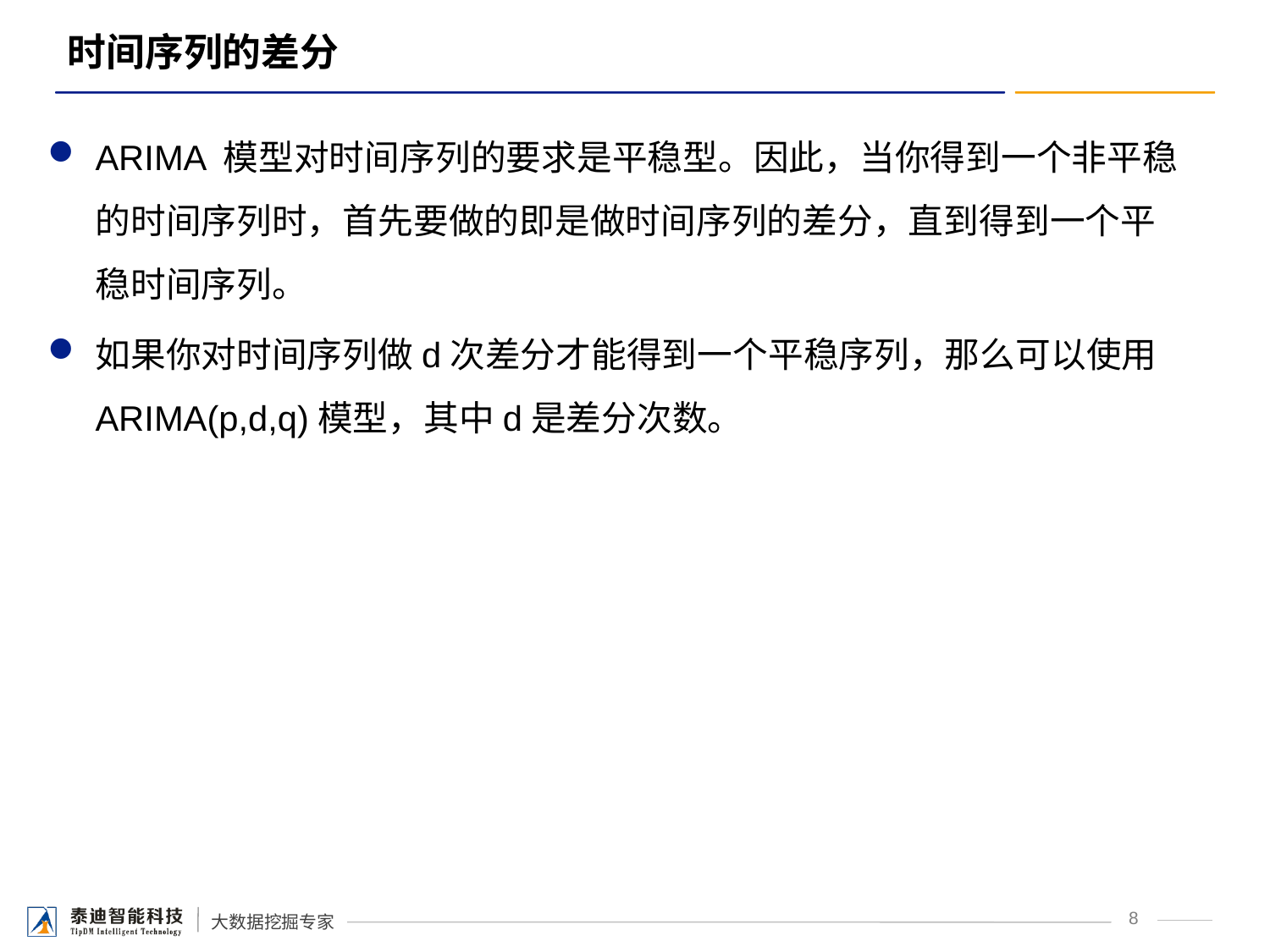

# 时间序列的差分
ARIMA 模型对时间序列的要求是平稳型。因此，当你得到一个非平稳的时间序列时，首先要做的即是做时间序列的差分，直到得到一个平稳时间序列。
如果你对时间序列做d次差分才能得到一个平稳序列，那么可以使用ARIMA(p,d,q)模型，其中d是差分次数。